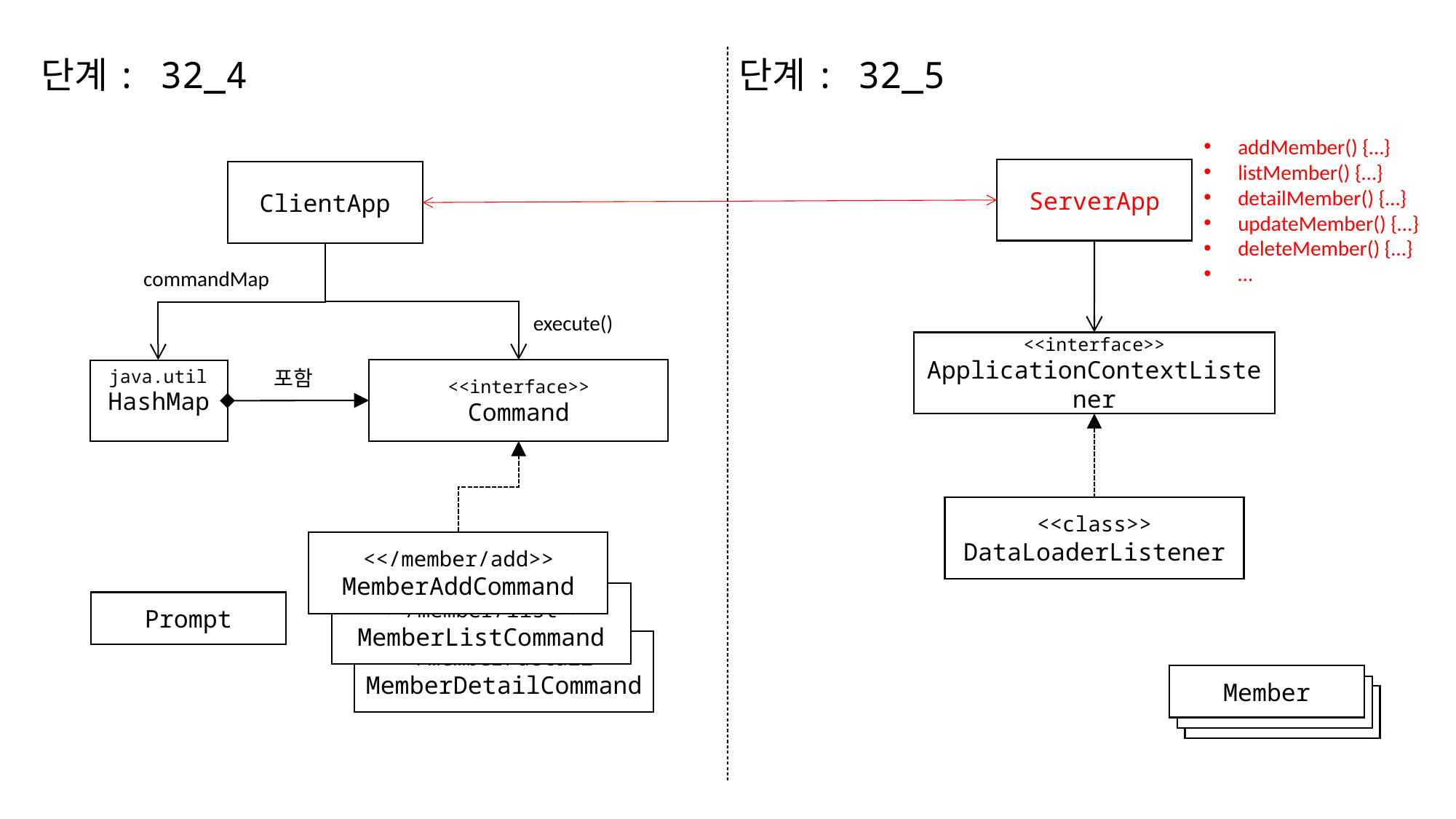

단계: 32_4
단계: 32_5
addMember() {…}
listMember() {…}
detailMember() {…}
updateMember() {…}
deleteMember() {…}
…
ServerApp
ClientApp
commandMap
execute()
<<interface>>
ApplicationContextListener
<<interface>>
Command
포함
java.util
HashMap
<<class>>
DataLoaderListener
<</member/add>>
MemberAddCommand
<</member/list>>
MemberListCommand
Prompt
<</member/detail>>
MemberDetailCommand
Member
Board
Lesson